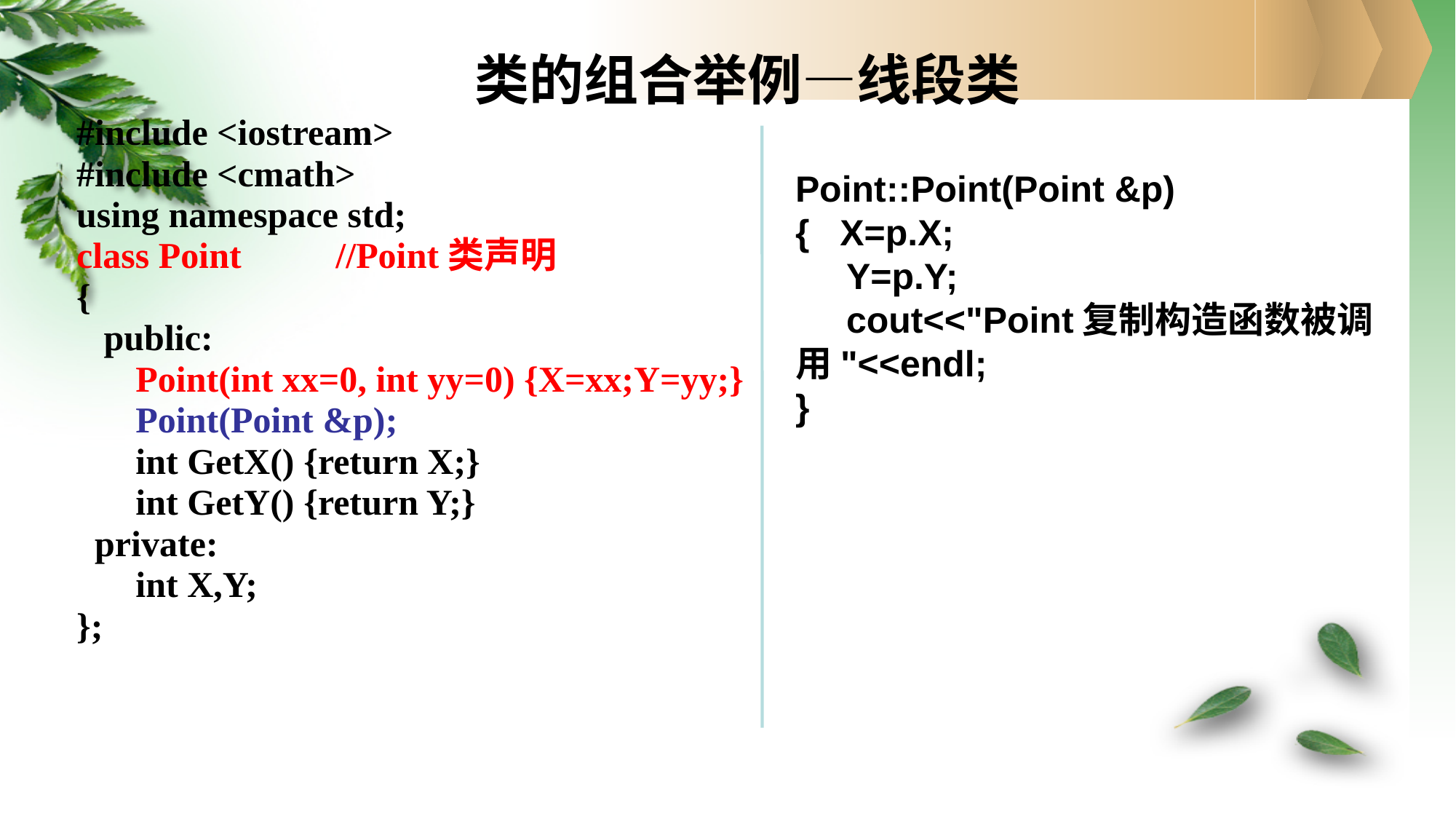

# 类的组合举例—线段类
#include <iostream>
#include <cmath>
using namespace std;
class Point	//Point类声明
{
   public:
	  Point(int xx=0, int yy=0) {X=xx;Y=yy;}
	  Point(Point &p);
	  int GetX() {return X;}
	  int GetY() {return Y;}
  private:
	  int X,Y;
};
Point::Point(Point &p)
{   X=p.X;
     Y=p.Y;
     cout<<"Point复制构造函数被调用"<<endl;
}